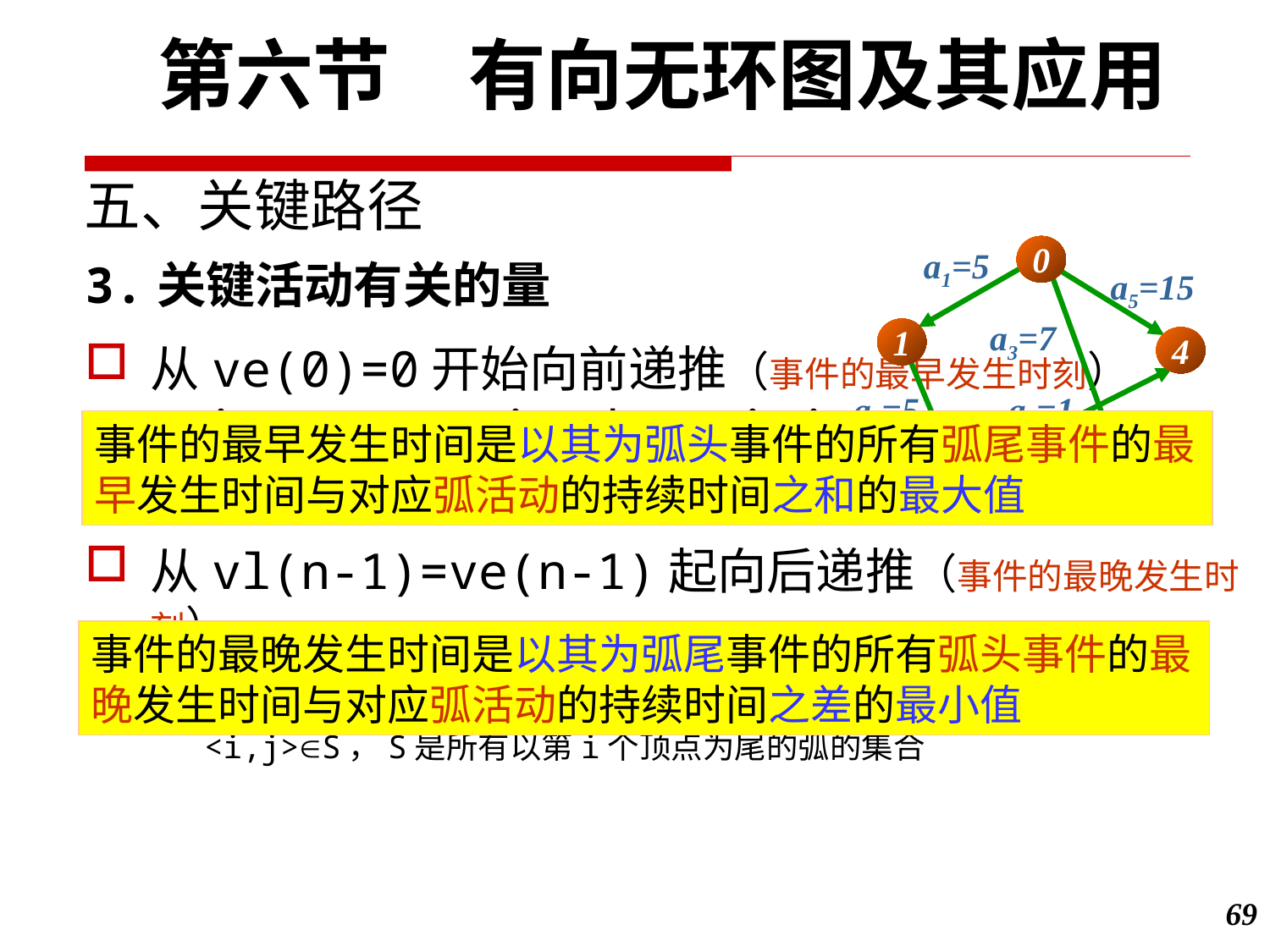

第六节　有向无环图及其应用
# 五、关键路径
0

1
4

2
3

a1=5
a5=15
a3=7
a2=5
a6=1
a4=2
3.关键活动有关的量
从ve(0)=0开始向前递推（事件的最早发生时刻）
 ve(j)=max{ve(i)+dut(<i,j>)}
    <i,j>∈T，T是所有以第j个顶点为头的弧的集合
从vl(n-1)=ve(n-1)起向后递推（事件的最晚发生时刻）
 vl(i)=min{vl(j)-dut(<i,j>)}
    <i,j>∈S，S是所有以第i个顶点为尾的弧的集合
事件的最早发生时间是以其为弧头事件的所有弧尾事件的最早发生时间与对应弧活动的持续时间之和的最大值
事件的最晚发生时间是以其为弧尾事件的所有弧头事件的最晚发生时间与对应弧活动的持续时间之差的最小值
69